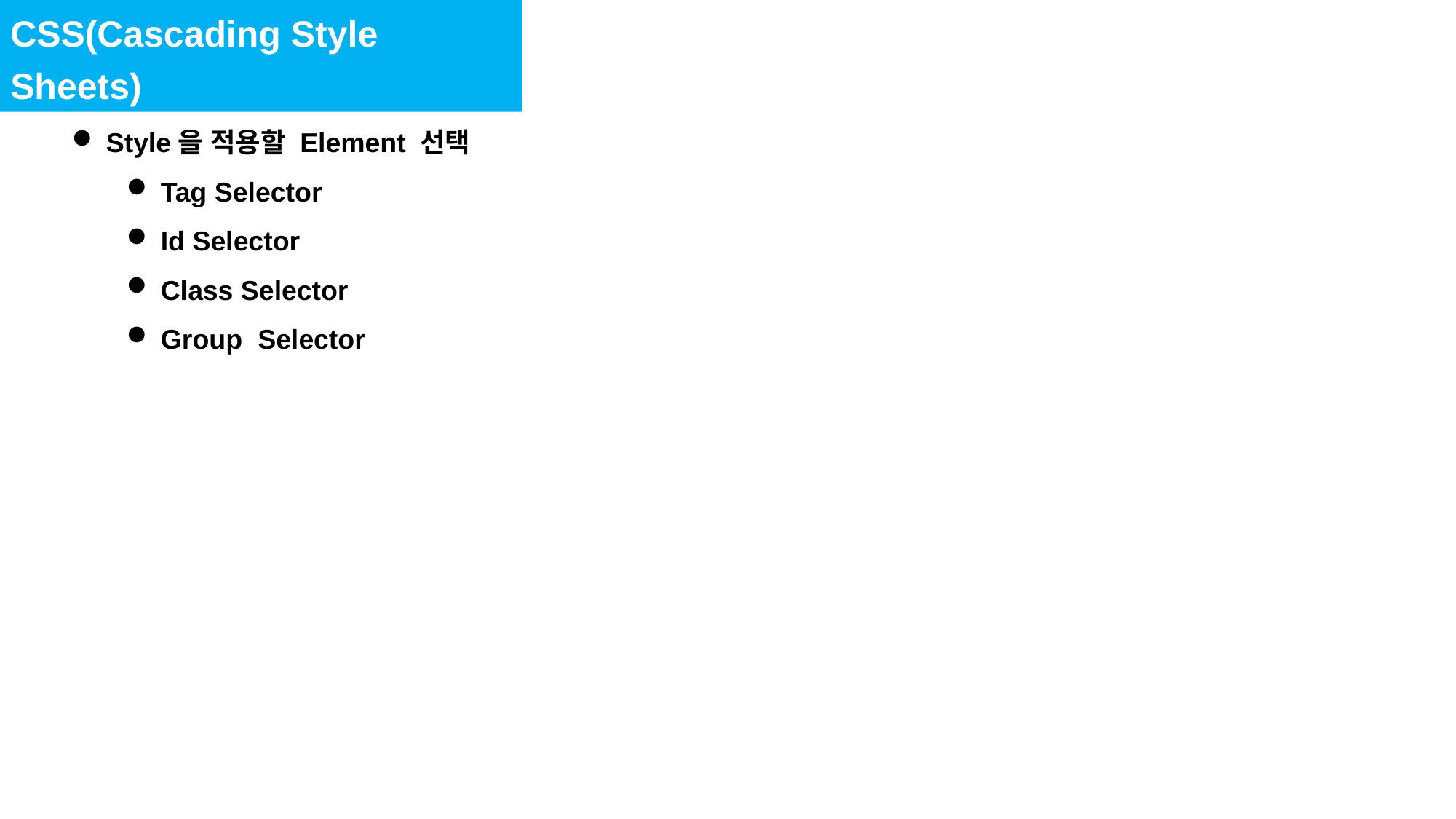

CSS(Cascading Style Sheets)
CSS Selector
Style을 적용할 Element 선택
Tag Selector
Id Selector
Class Selector
Group  Selector